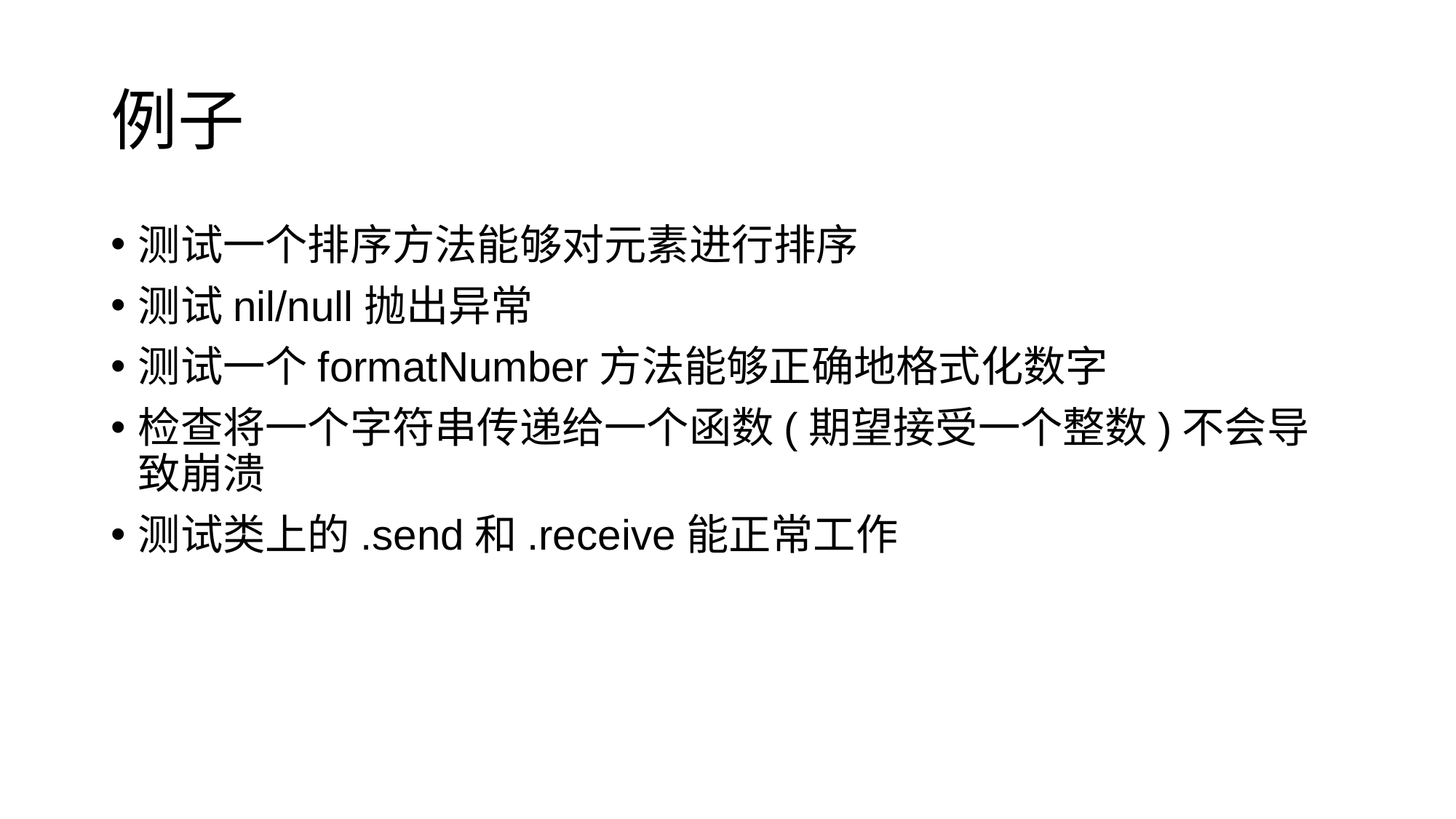

# 例子
测试一个排序方法能够对元素进行排序
测试nil/null抛出异常
测试一个formatNumber方法能够正确地格式化数字
检查将一个字符串传递给一个函数(期望接受一个整数)不会导致崩溃
测试类上的.send和.receive能正常工作